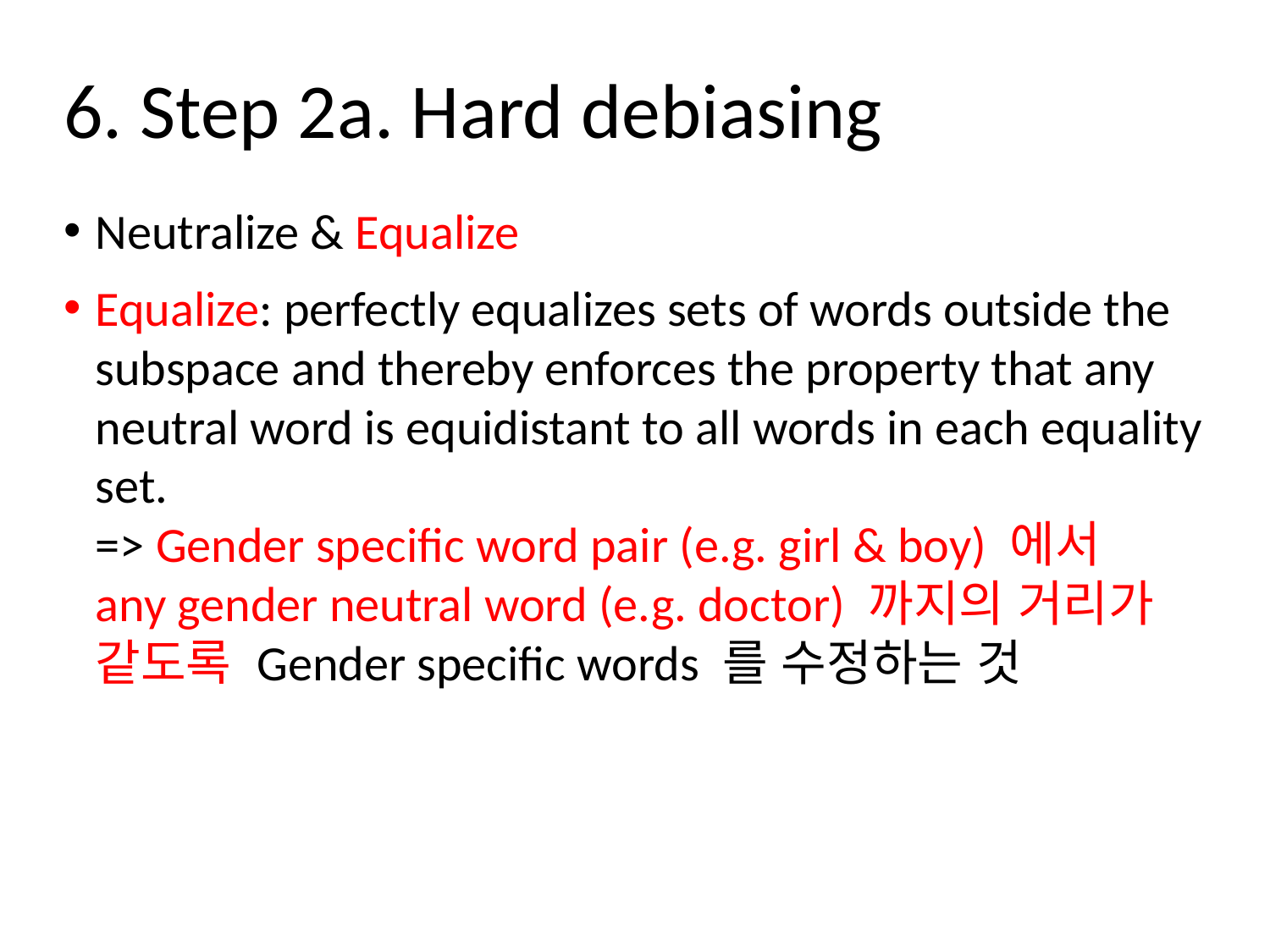

# 6. Step 2a. Hard debiasing
Neutralize & Equalize
Equalize: perfectly equalizes sets of words outside the subspace and thereby enforces the property that any neutral word is equidistant to all words in each equality set.
=> Gender specific word pair (e.g. girl & boy) 에서
any gender neutral word (e.g. doctor) 까지의 거리가 같도록 Gender specific words 를 수정하는 것